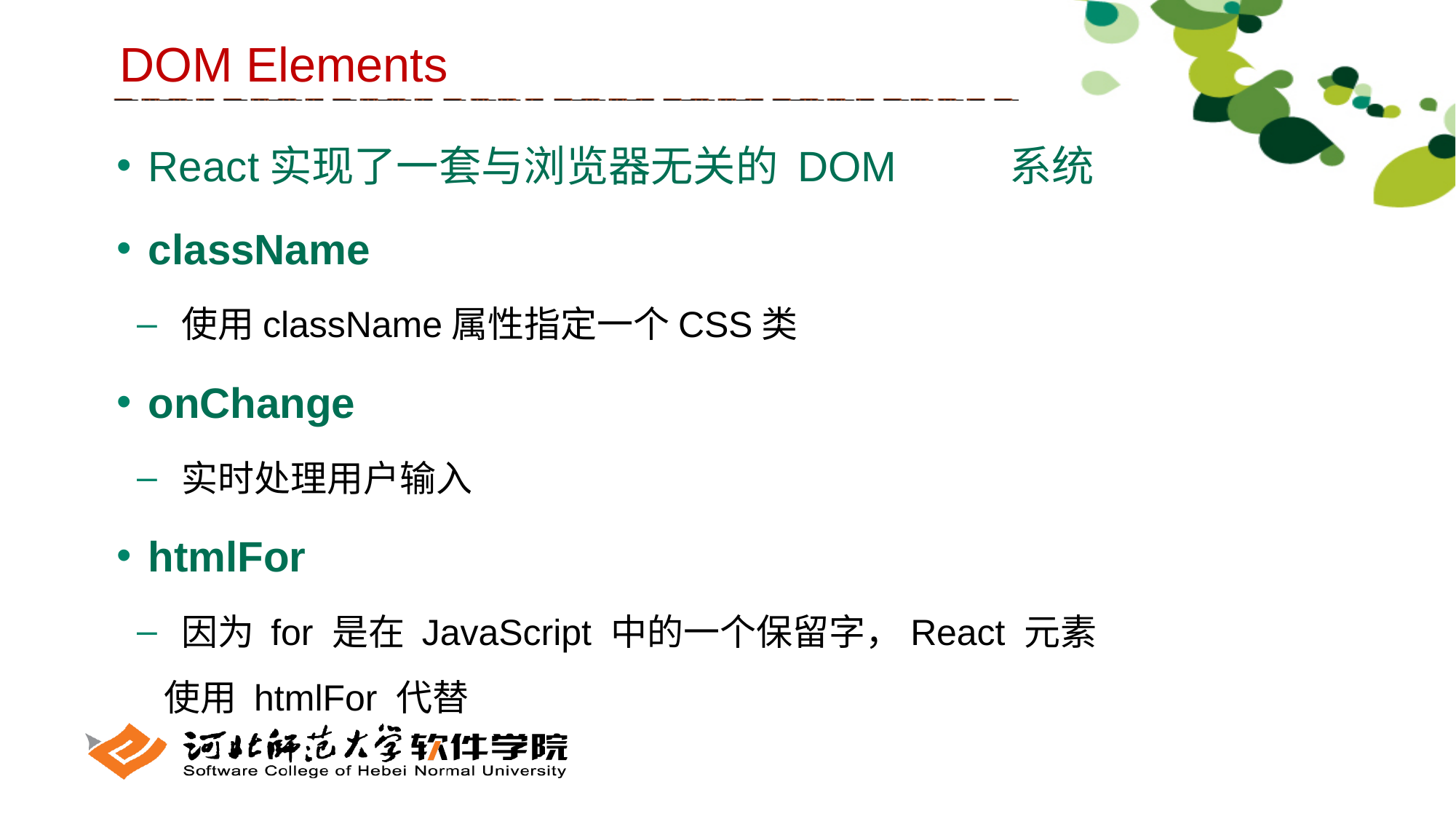

DOM Elements
 React实现了一套与浏览器无关的 DOM 	系统
 className
 使用className属性指定一个CSS类
 onChange
 实时处理用户输入
 htmlFor
 因为 for 是在 JavaScript 中的一个保留字，React 元素使用 htmlFor 代替